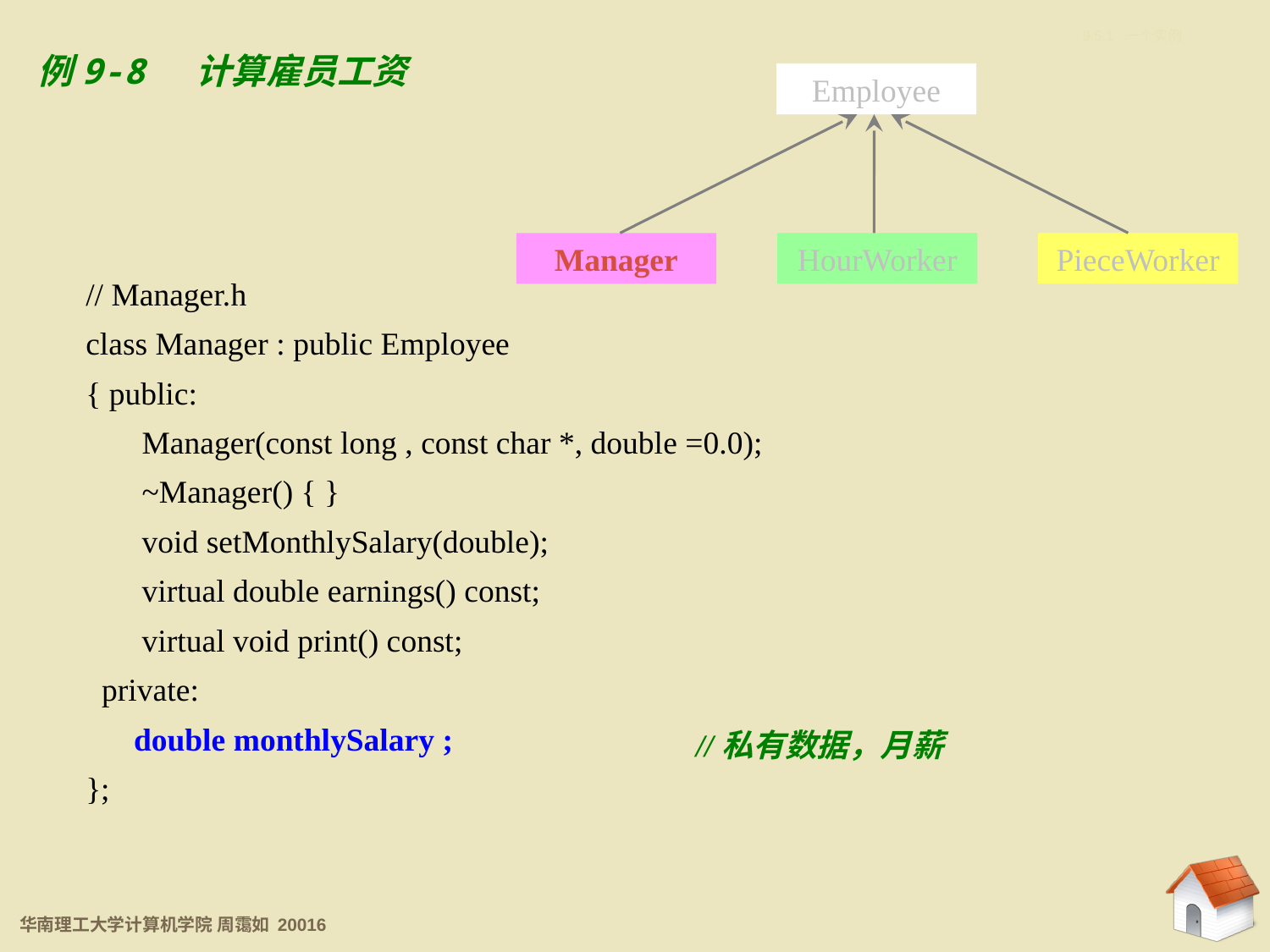

9.5.1  一个实例
例9-8  计算雇员工资
Employee

Manager
HourWorker
PieceWorker
// Manager.h
class Manager : public Employee
{ public:
       Manager(const long , const char *, double =0.0);
       ~Manager() { }
       void setMonthlySalary(double);
       virtual double earnings() const;
       virtual void print() const;
  private:
      double monthlySalary ;
};
//私有数据，月薪